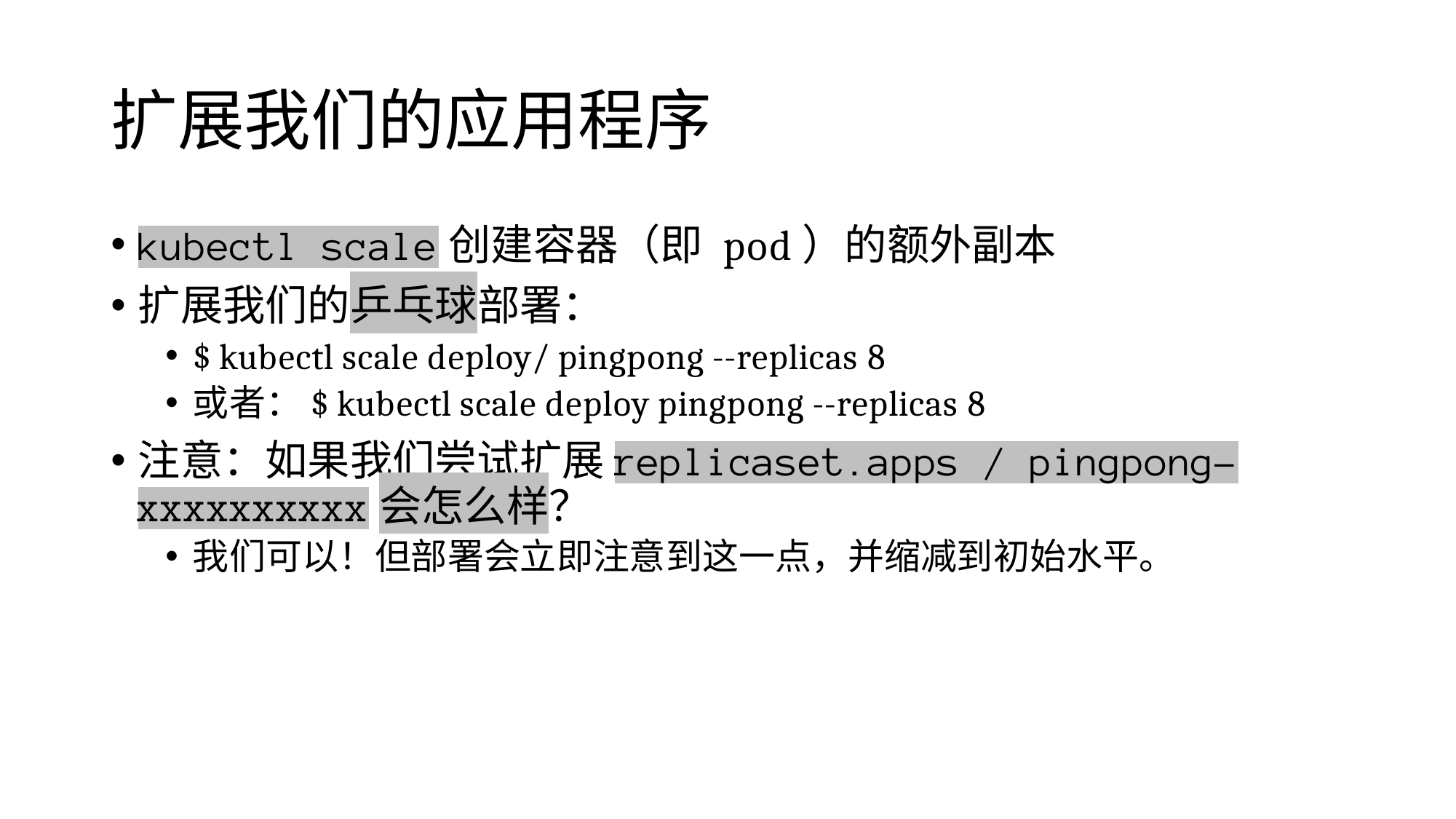

# 扩展我们的应用程序
kubectl scale创建容器（即 pod）的额外副本
扩展我们的乒乓球部署：
$ kubectl scale deploy/ pingpong --replicas 8
或者：$ kubectl scale deploy pingpong --replicas 8
注意：如果我们尝试扩展replicaset.apps / pingpong-xxxxxxxxxx会怎么样？
我们可以！但部署会立即注意到这一点，并缩减到初始水平。